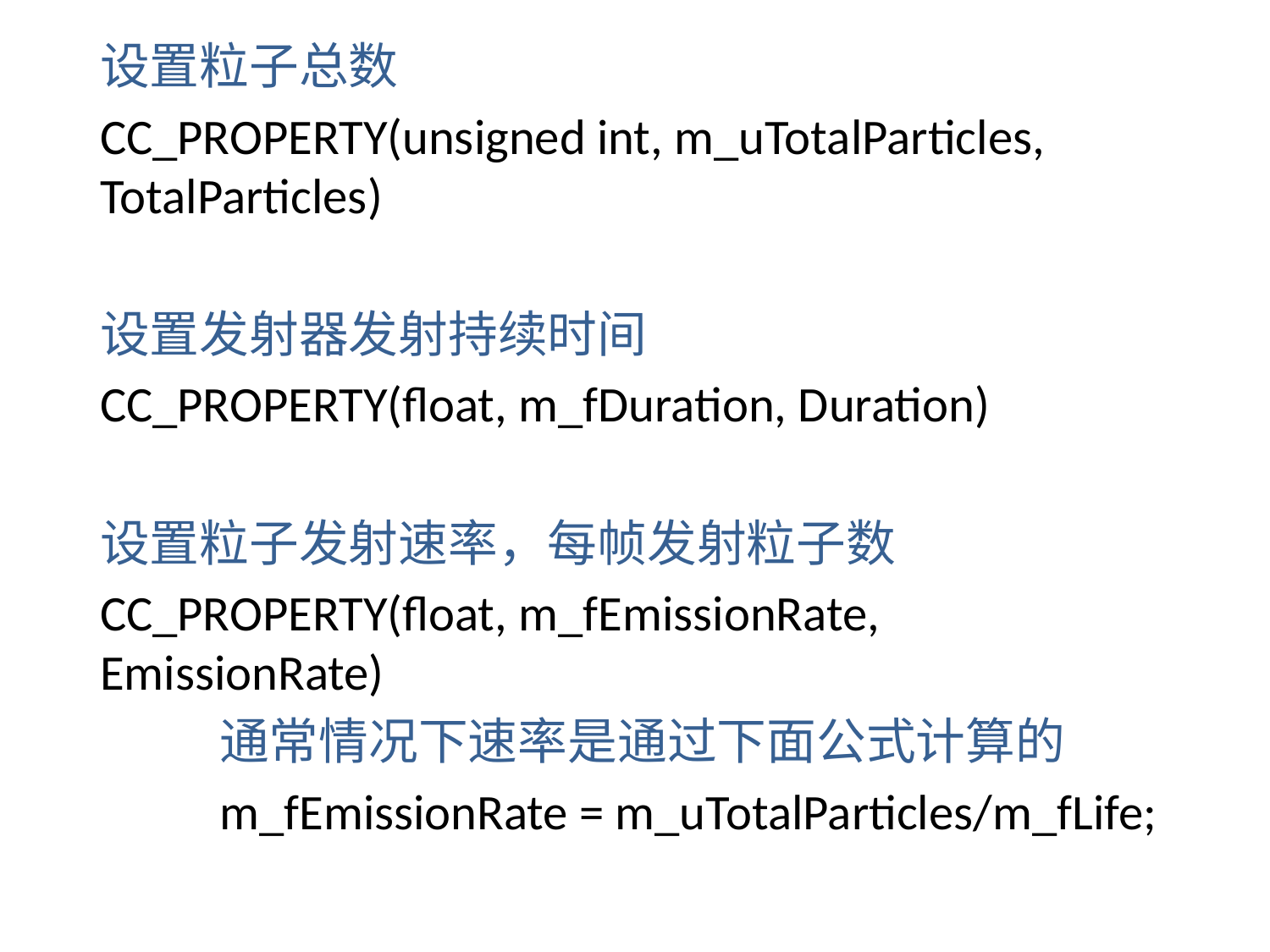

设置粒子总数
CC_PROPERTY(unsigned int, m_uTotalParticles, TotalParticles)

设置发射器发射持续时间
CC_PROPERTY(float, m_fDuration, Duration)

设置粒子发射速率，每帧发射粒子数
CC_PROPERTY(float, m_fEmissionRate, EmissionRate)
	通常情况下速率是通过下面公式计算的
	m_fEmissionRate = m_uTotalParticles/m_fLife;